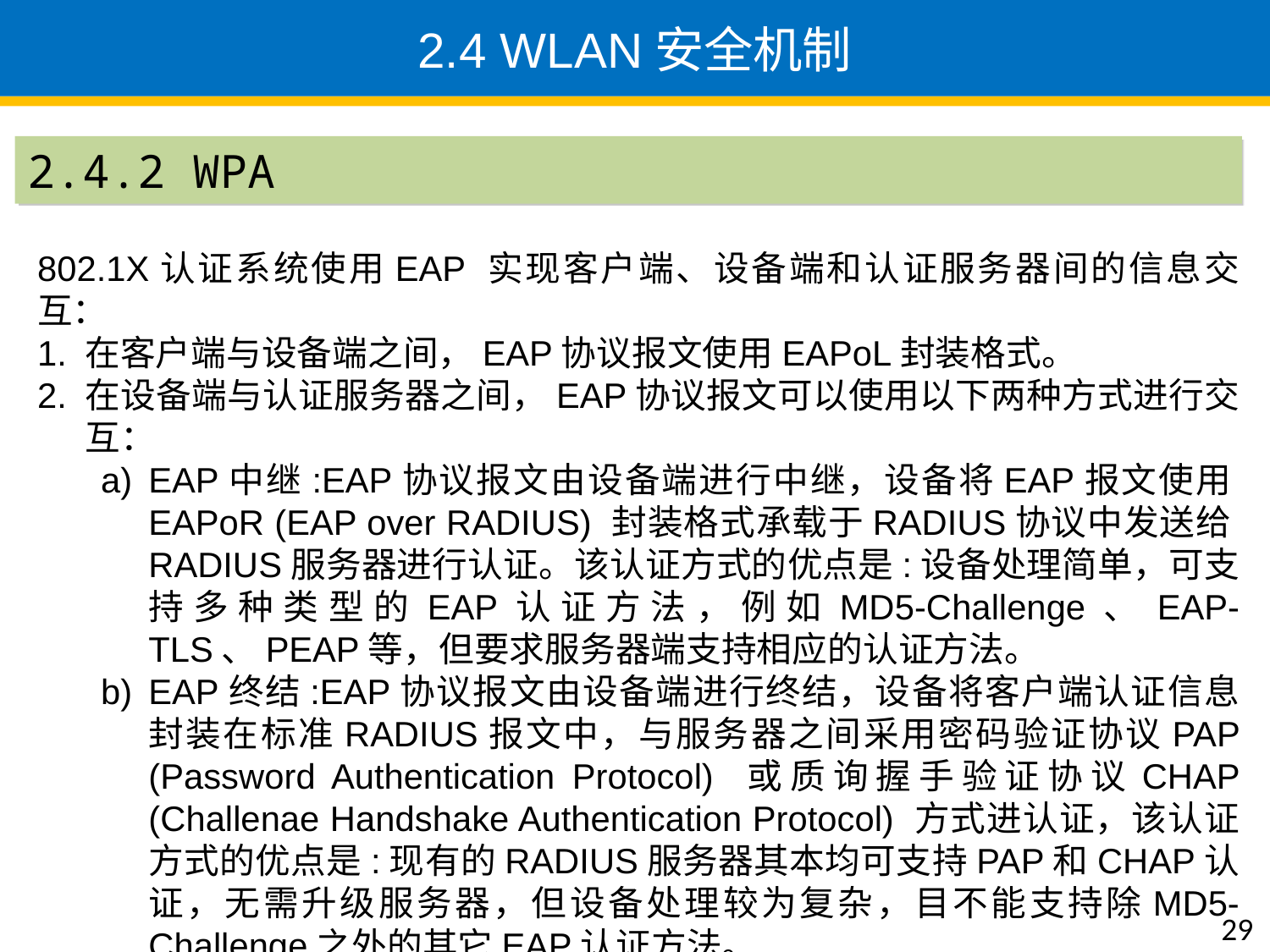

# 2.4 WLAN安全机制
2.4.2 WPA
802.1X认证系统使用EAP 实现客户端、设备端和认证服务器间的信息交互：
在客户端与设备端之间，EAP协议报文使用EAPoL封装格式。
在设备端与认证服务器之间，EAP协议报文可以使用以下两种方式进行交互：
EAP中继:EAP协议报文由设备端进行中继，设备将EAP报文使用EAPoR (EAP over RADIUS) 封装格式承载于RADIUS协议中发送给RADIUS服务器进行认证。该认证方式的优点是:设备处理简单，可支持多种类型的EAP认证方法，例如MD5-Challenge、EAP-TLS、PEAP等，但要求服务器端支持相应的认证方法。
EAP终结:EAP协议报文由设备端进行终结，设备将客户端认证信息封装在标准RADIUS报文中，与服务器之间采用密码验证协议PAP (Password Authentication Protocol) 或质询握手验证协议CHAP (Challenae Handshake Authentication Protocol) 方式进认证，该认证方式的优点是:现有的RADIUS服务器其本均可支持PAP和CHAP认证，无需升级服务器，但设备处理较为复杂，目不能支持除MD5-Challenge之外的其它EAP认证方法。
29